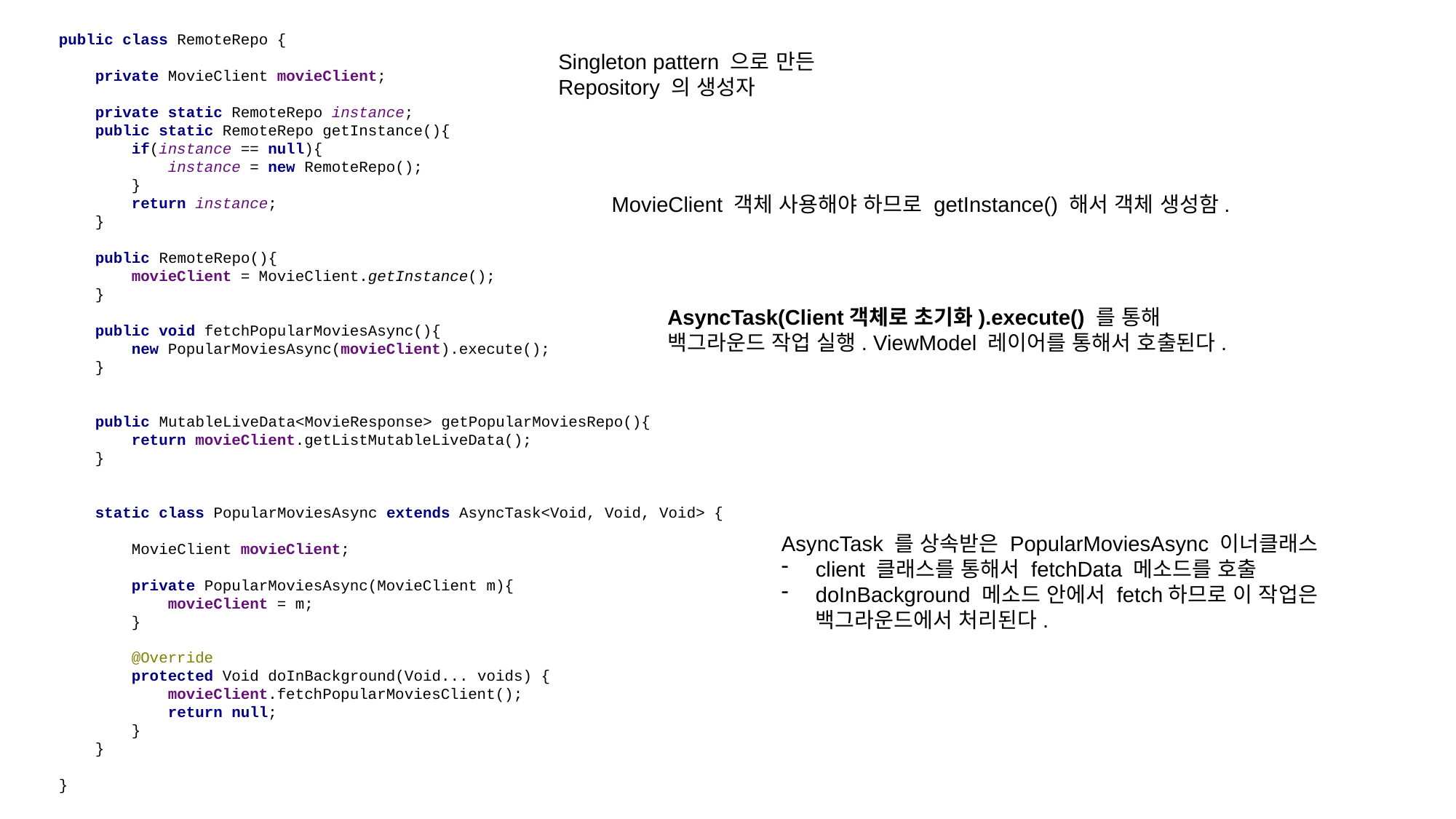

public class RemoteRepo {
    private MovieClient movieClient;
    private static RemoteRepo instance;
    public static RemoteRepo getInstance(){
        if(instance == null){
            instance = new RemoteRepo();
        }
        return instance;
    }
    public RemoteRepo(){
        movieClient = MovieClient.getInstance();
    }
    public void fetchPopularMoviesAsync(){
        new PopularMoviesAsync(movieClient).execute();
    }
    public MutableLiveData<MovieResponse> getPopularMoviesRepo(){
        return movieClient.getListMutableLiveData();
    }
    static class PopularMoviesAsync extends AsyncTask<Void, Void, Void> {
        MovieClient movieClient;
        private PopularMoviesAsync(MovieClient m){
            movieClient = m;
        }
        @Override
        protected Void doInBackground(Void... voids) {
            movieClient.fetchPopularMoviesClient();
            return null;
        }
    }
}
Singleton pattern 으로 만든 Repository 의 생성자
MovieClient 객체 사용해야 하므로 getInstance() 해서 객체 생성함.
AsyncTask(Client객체로 초기화).execute() 를 통해 백그라운드 작업 실행. ViewModel 레이어를 통해서 호출된다.
AsyncTask 를 상속받은 PopularMoviesAsync 이너클래스
client 클래스를 통해서 fetchData 메소드를 호출
doInBackground 메소드 안에서 fetch하므로 이 작업은 백그라운드에서 처리된다.